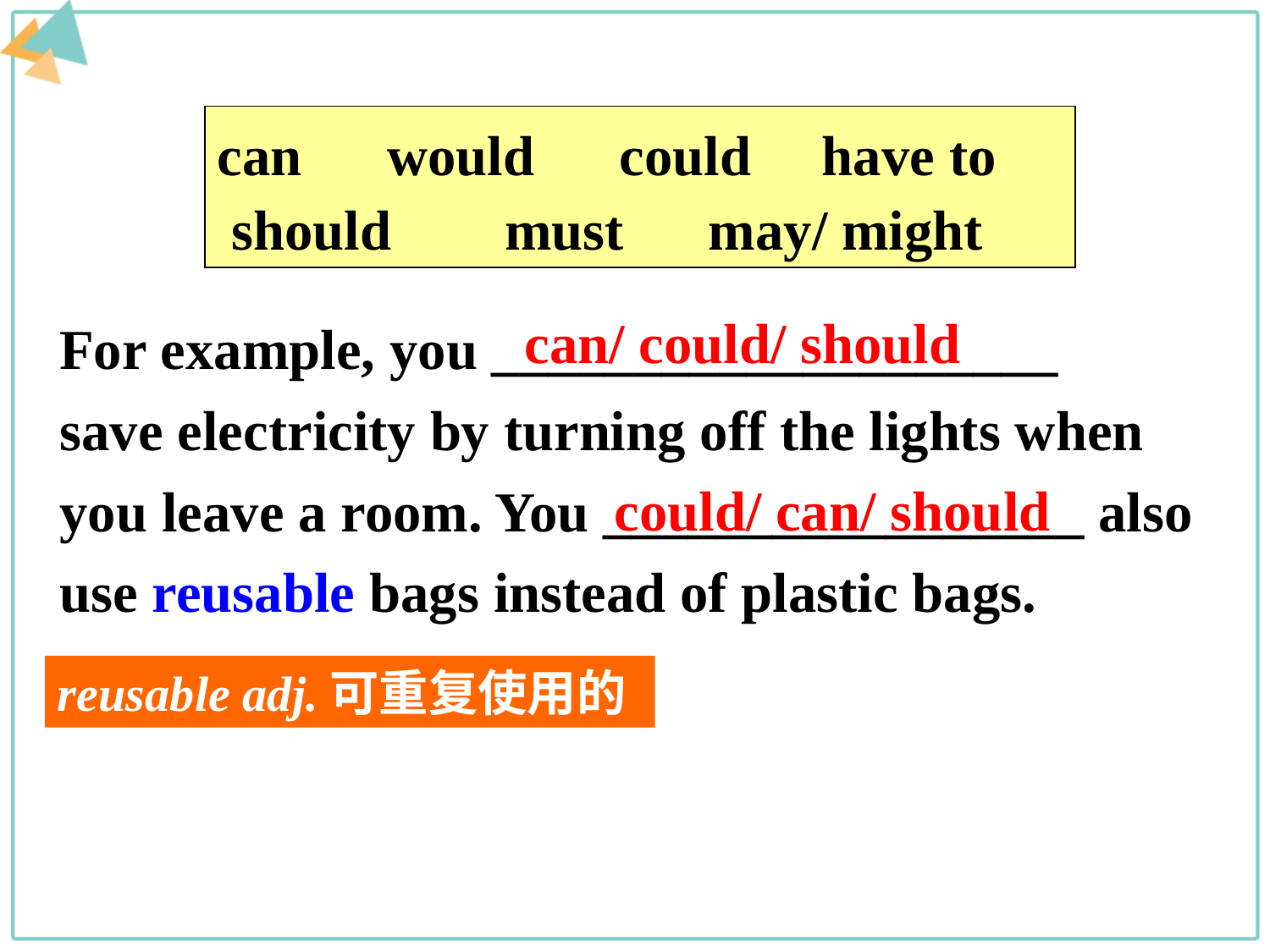

can      would      could     have to      should        must      may/ might
For example, you ____________________
save electricity by turning off the lights when you leave a room. You _________________ also use reusable bags instead of plastic bags.
can/ could/ should
could/ can/ should
reusable adj.可重复使用的